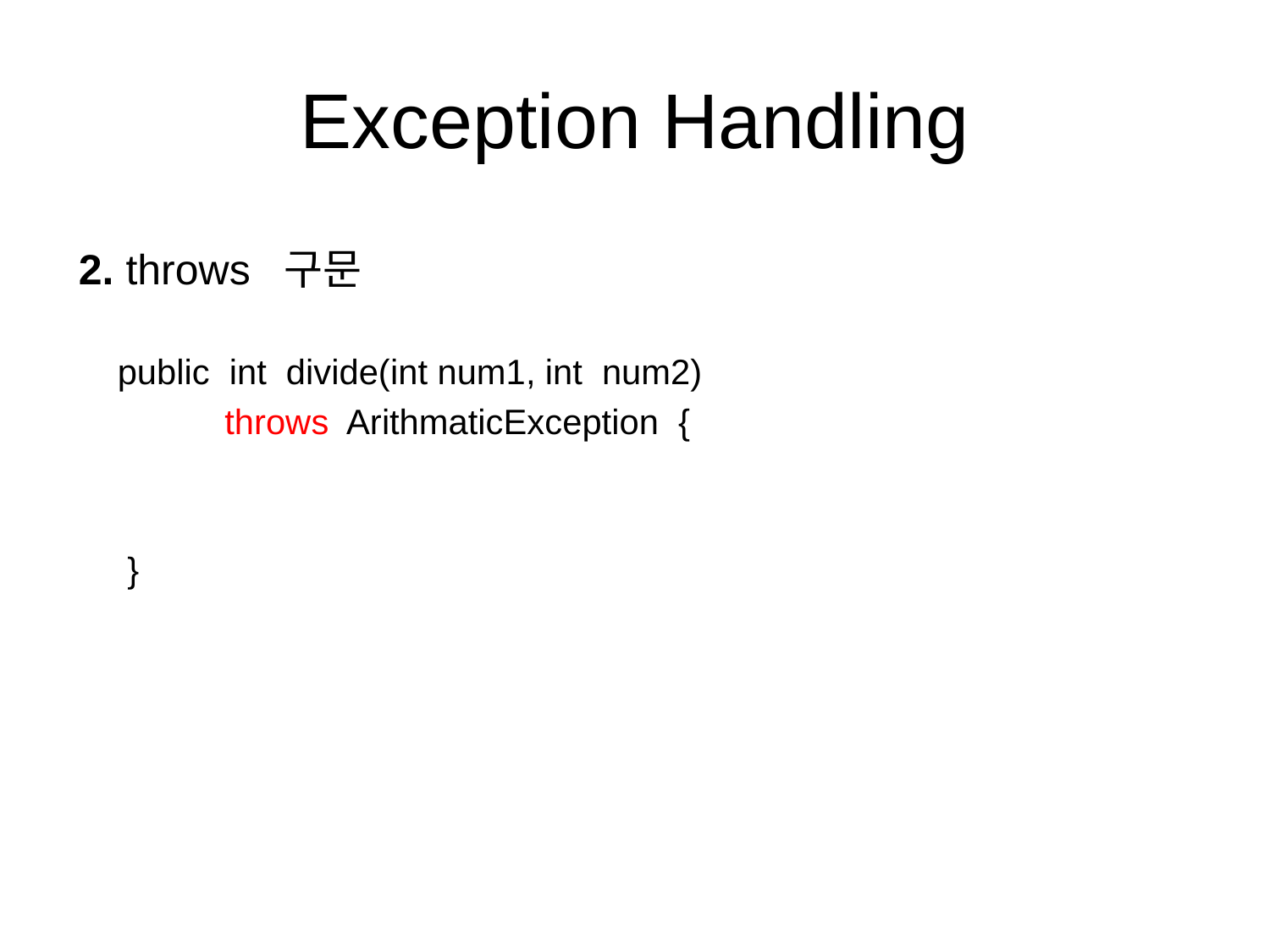

# Exception Handling
2. throws  구문

    public  int  divide(int num1, int  num2)
               throws  ArithmaticException  {

     }